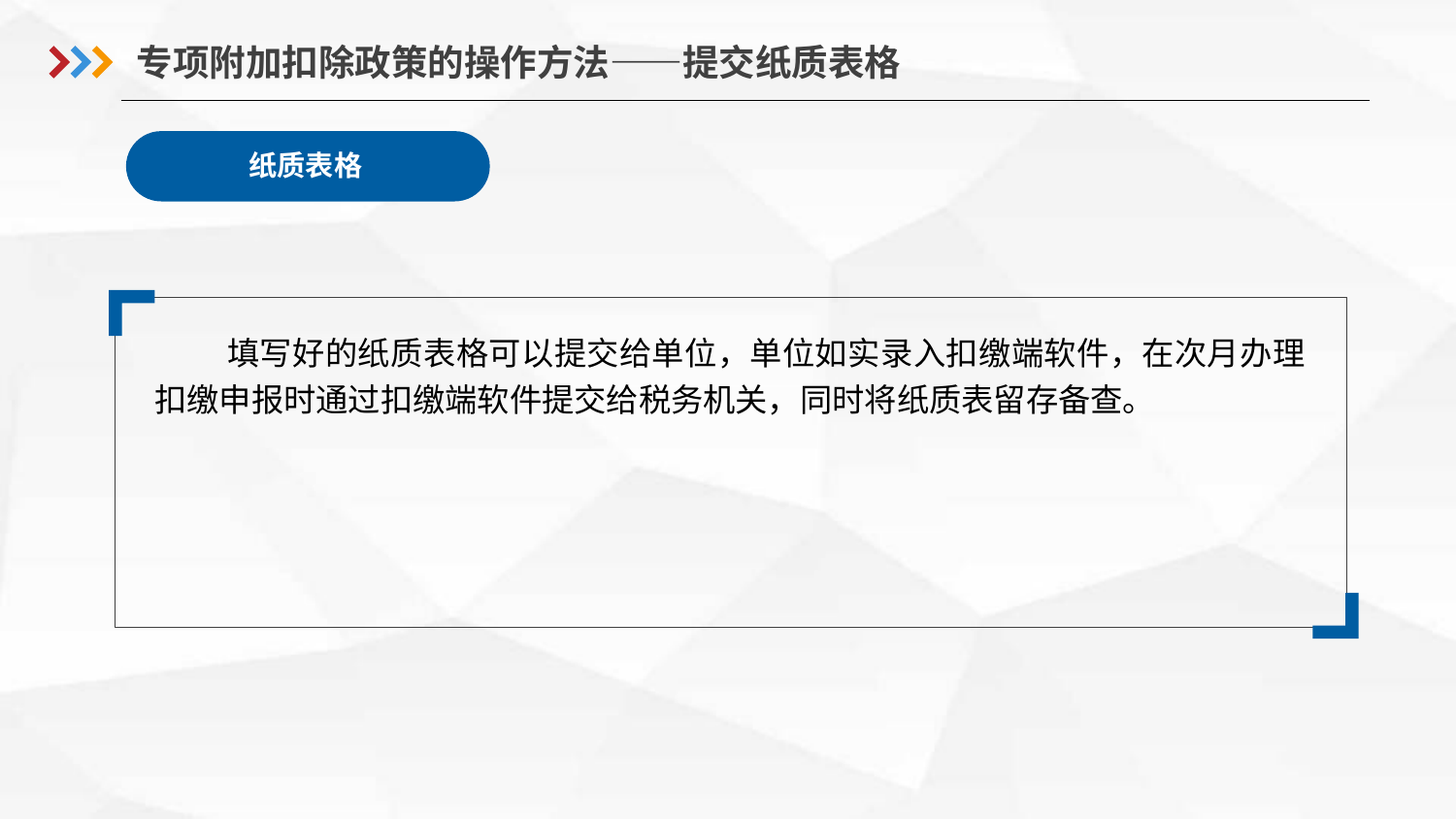

专项附加扣除政策的操作方法——提交纸质表格

纸质表格

填写好的纸质表格可以提交给单位，单位如实录入扣缴端软件，在次月办理扣缴申报时通过扣缴端软件提交给税务机关，同时将纸质表留存备查。